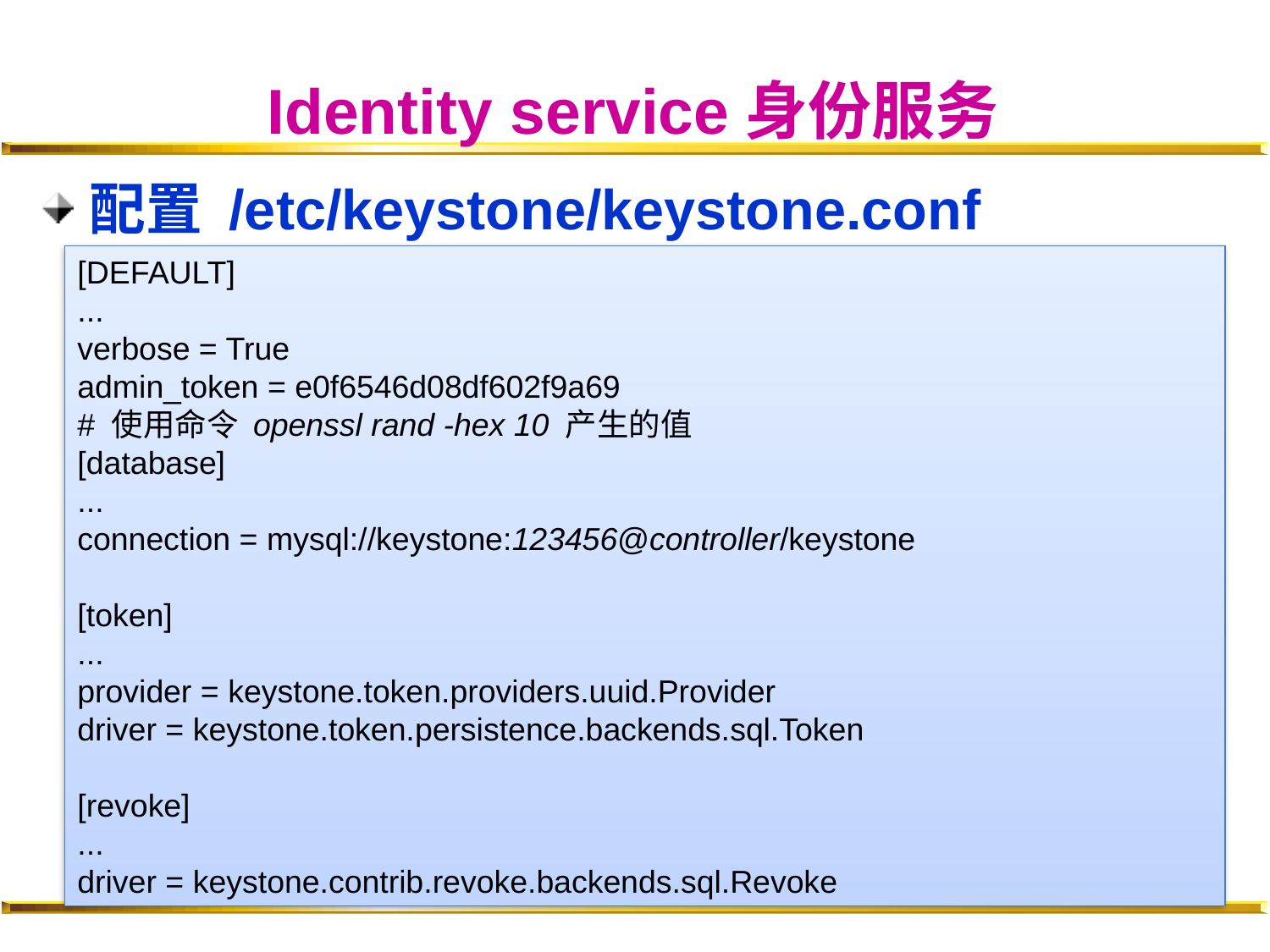

# Identity service身份服务
配置 /etc/keystone/keystone.conf

[DEFAULT]
...
verbose = True
admin_token = e0f6546d08df602f9a69
# 使用命令 openssl rand -hex 10 产生的值
[database]
...
connection = mysql://keystone:123456@controller/keystone
[token]
...
provider = keystone.token.providers.uuid.Provider
driver = keystone.token.persistence.backends.sql.Token
[revoke]
...
driver = keystone.contrib.revoke.backends.sql.Revoke